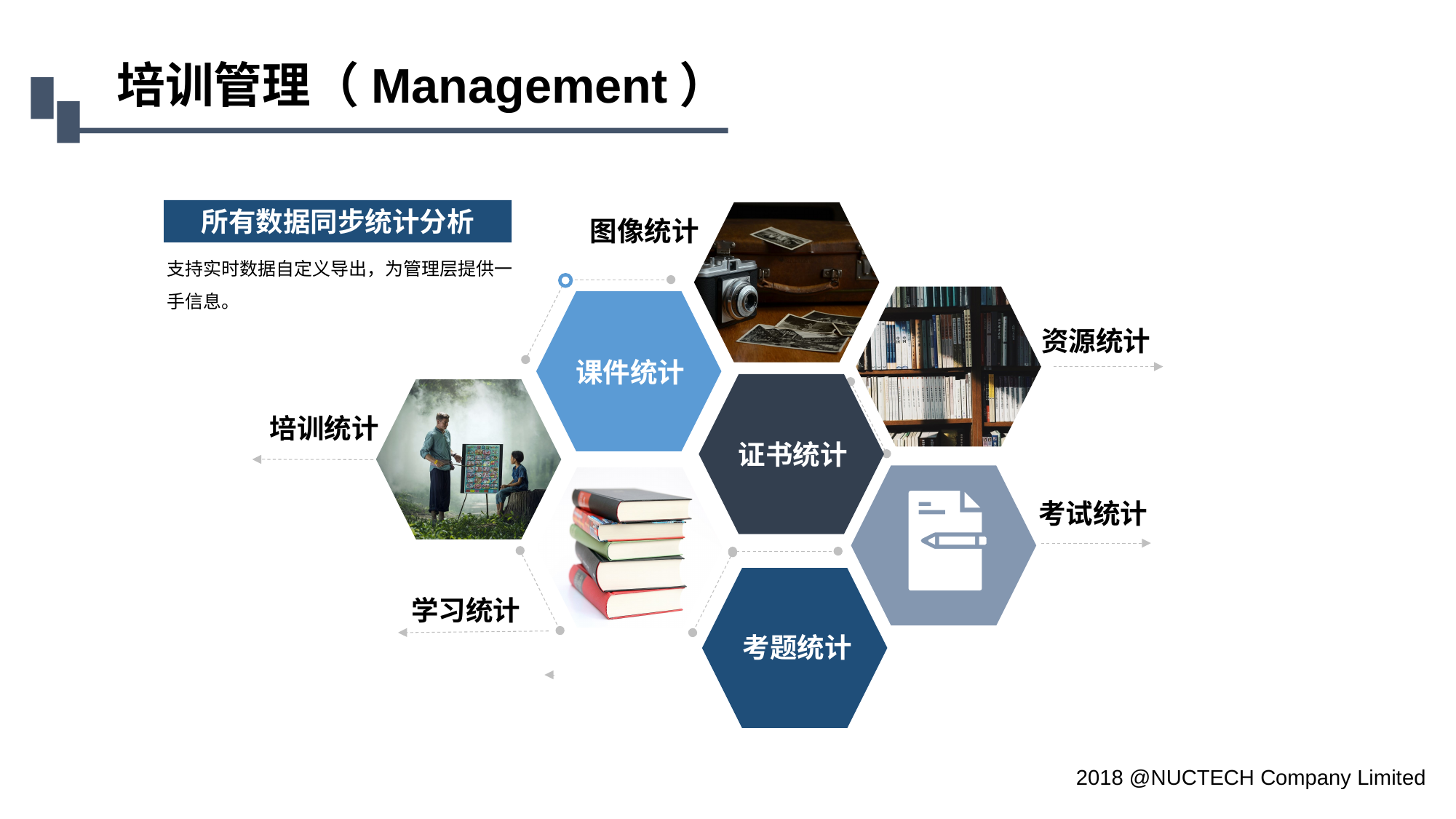

培训管理（Management）

所有数据同步统计分析

支持实时数据自定义导出，为管理层提供一手信息。

课件统计

考试统计
学习统计
图像统计
资源统计
证书统计
培训统计

考题统计
2018 @NUCTECH Company Limited